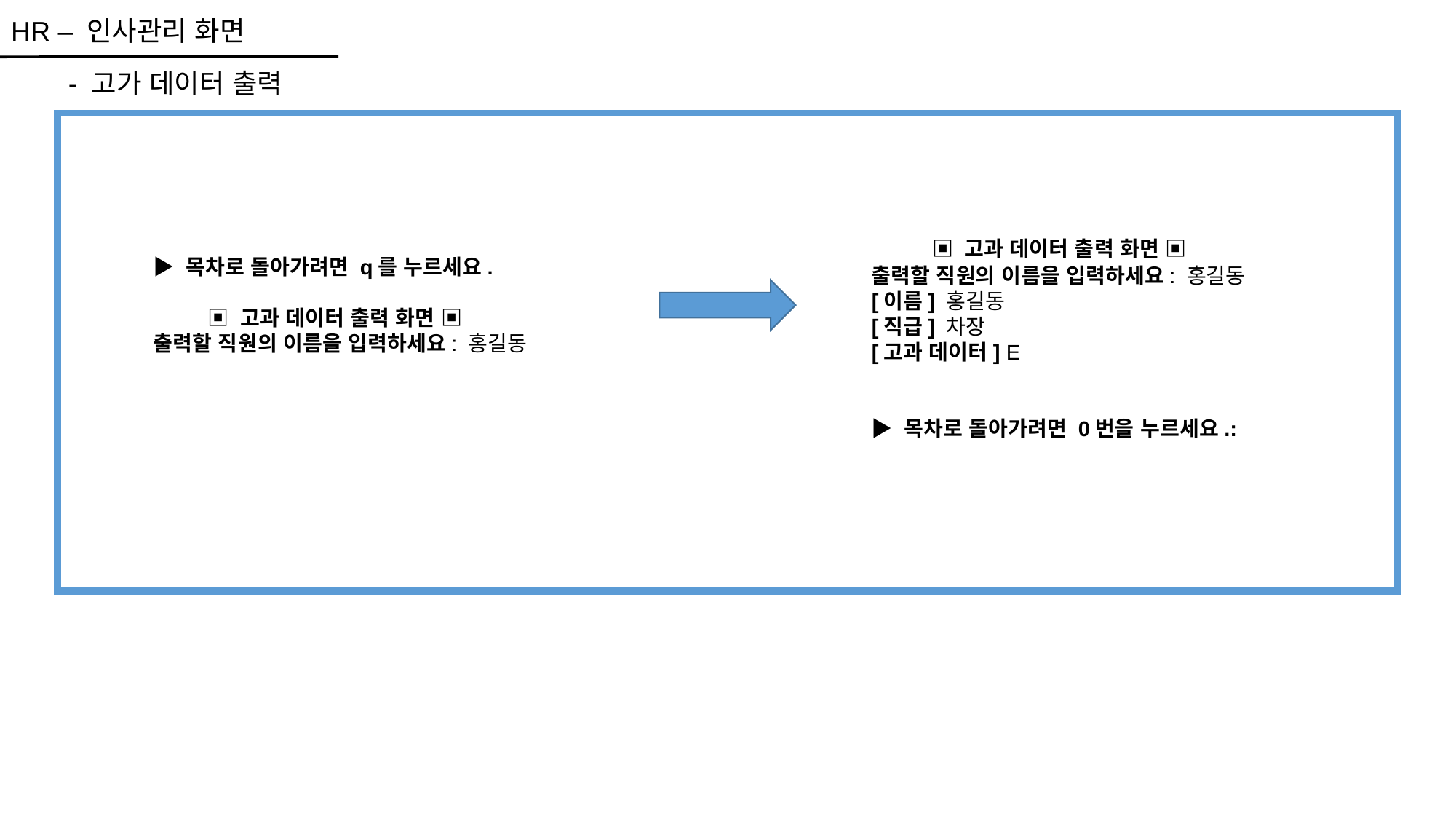

HR – 인사관리 화면
- 고가 데이터 출력

         ▣ 고과 데이터 출력 화면 ▣
출력할 직원의 이름을 입력하세요: 홍길동
[이름] 홍길동
[직급] 차장
[고과 데이터] E

▶ 목차로 돌아가려면 0번을 누르세요.:

▶ 목차로 돌아가려면 q를 누르세요.

▣ 고과 데이터 출력 화면 ▣
출력할 직원의 이름을 입력하세요: 홍길동